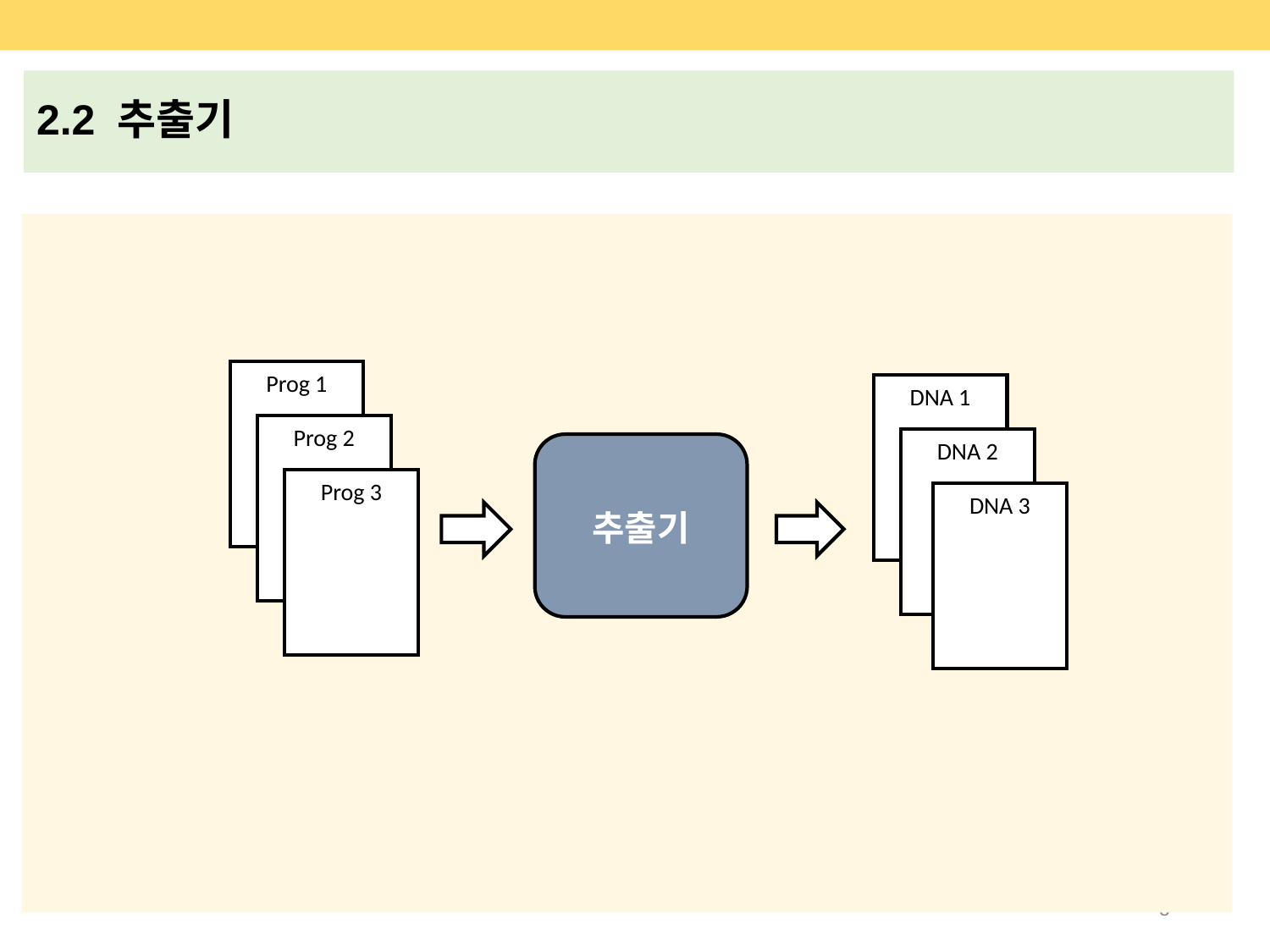

2.2 추출기

Prog 1

DNA 1

Prog 2

DNA 2

Prog 3

DNA 3

추출기
8